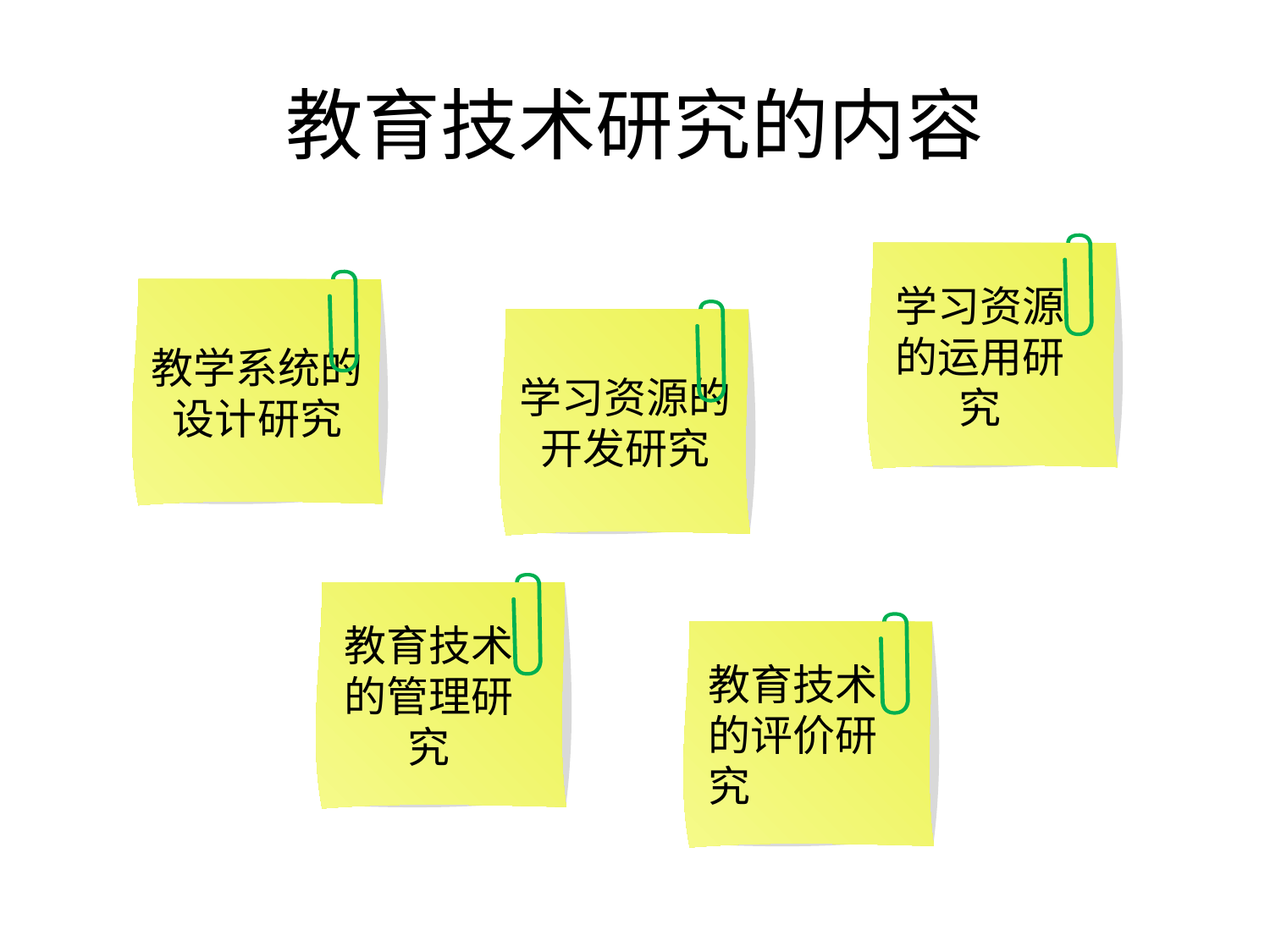

# 教育技术研究的内容

学习资源的运用研究

教学系统的设计研究

学习资源的开发研究

教育技术的管理研究

教育技术的评价研究